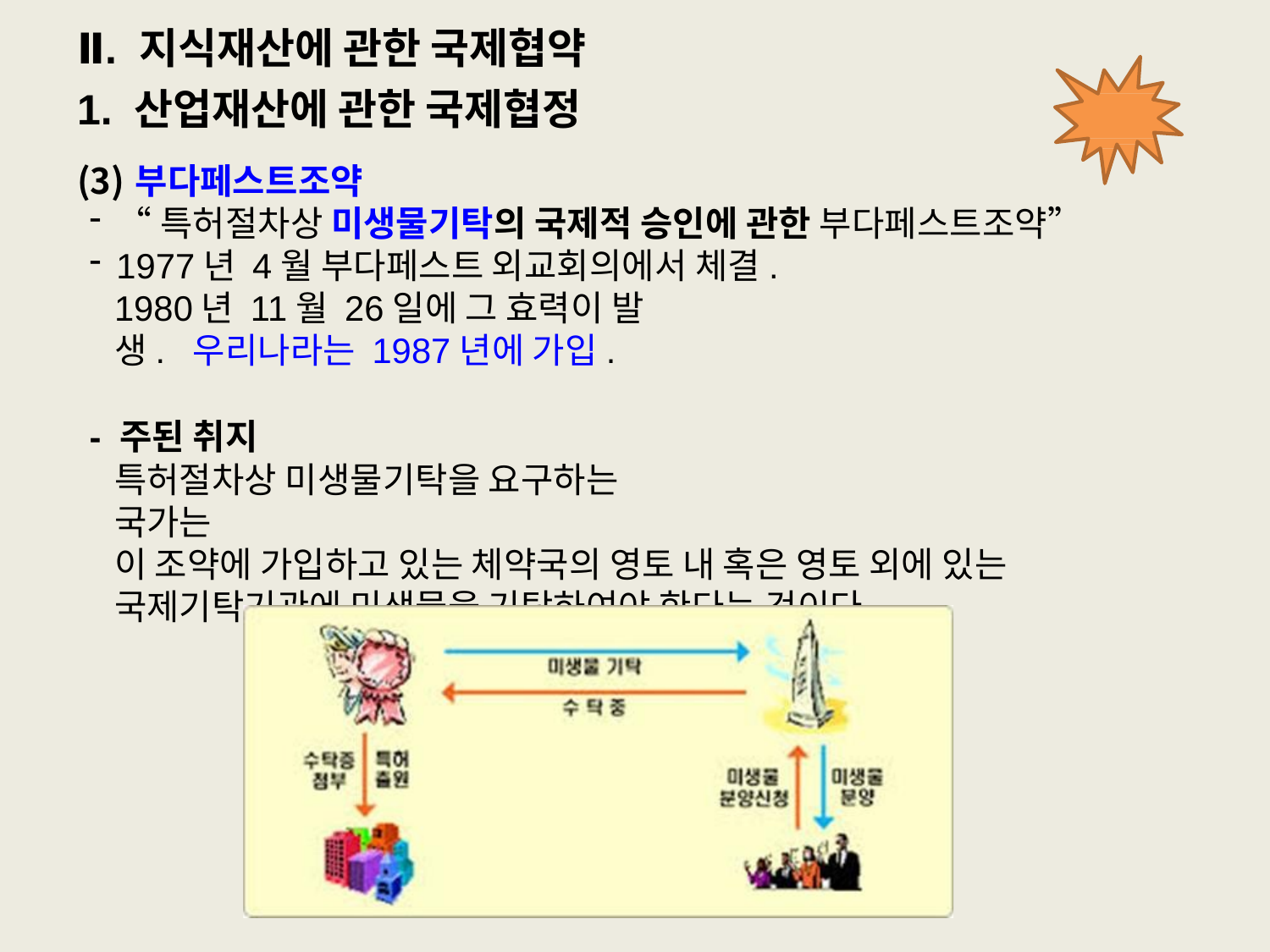

# Ⅱ. 지식재산에 관한 국제협약

1. 산업재산에 관한 국제협정
부다페스트조약
“특허절차상 미생물기탁의 국제적 승인에 관한 부다페스트조약”
1977년 4월 부다페스트 외교회의에서 체결.
1980년 11월 26일에 그 효력이 발생.  우리나라는 1987년에 가입.

- 주된 취지
특허절차상 미생물기탁을 요구하는 국가는
이 조약에 가입하고 있는 체약국의 영토 내 혹은 영토 외에 있는  국제기탁기관에 미생물을 기탁하여야 한다는 것이다.